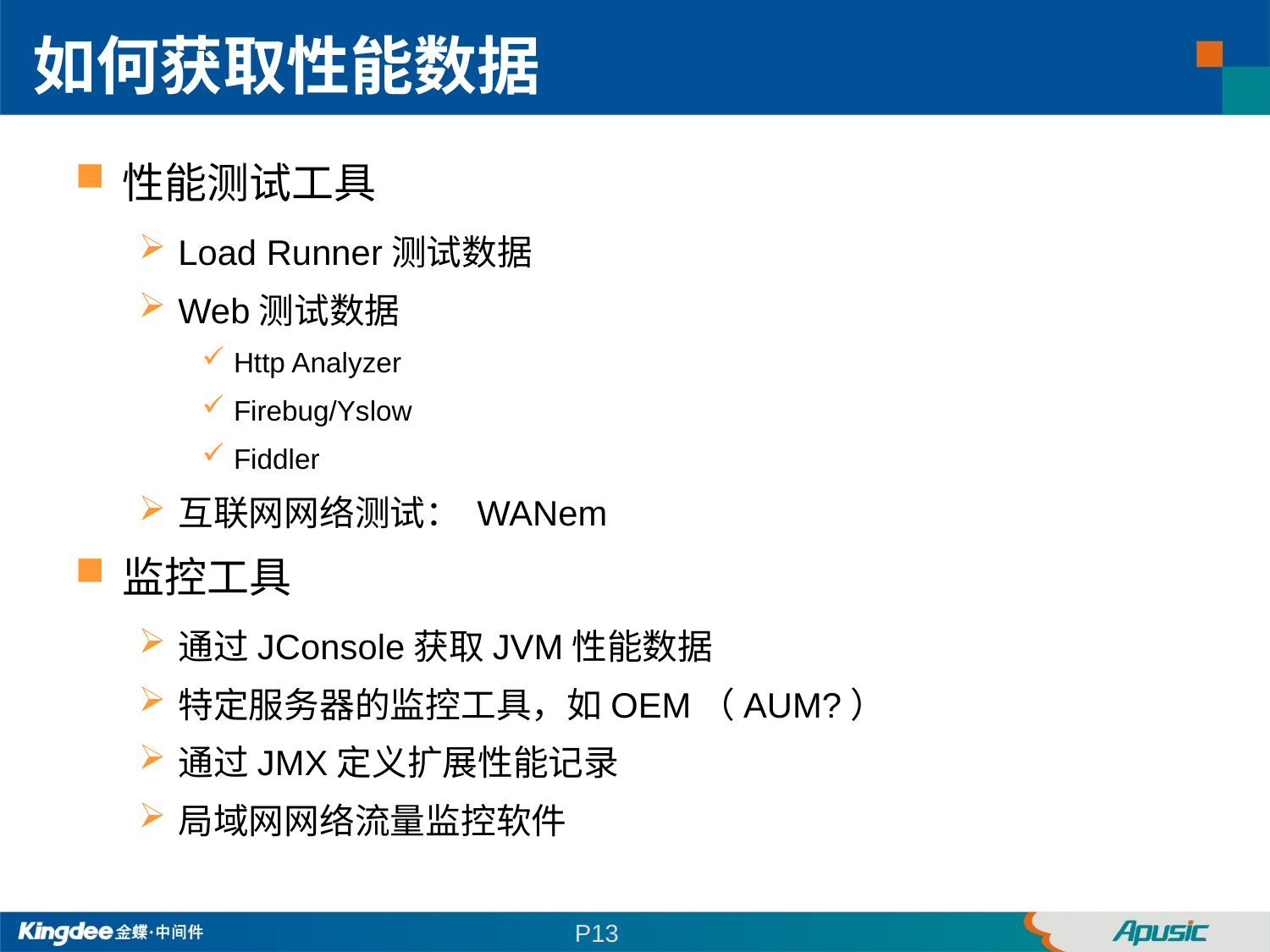

如何获取性能数据
性能测试工具
Load Runner测试数据
Web测试数据
Http Analyzer
Firebug/Yslow
Fiddler
互联网网络测试： WANem
监控工具
通过JConsole获取JVM性能数据
特定服务器的监控工具，如OEM（AUM?）
通过JMX定义扩展性能记录
局域网网络流量监控软件